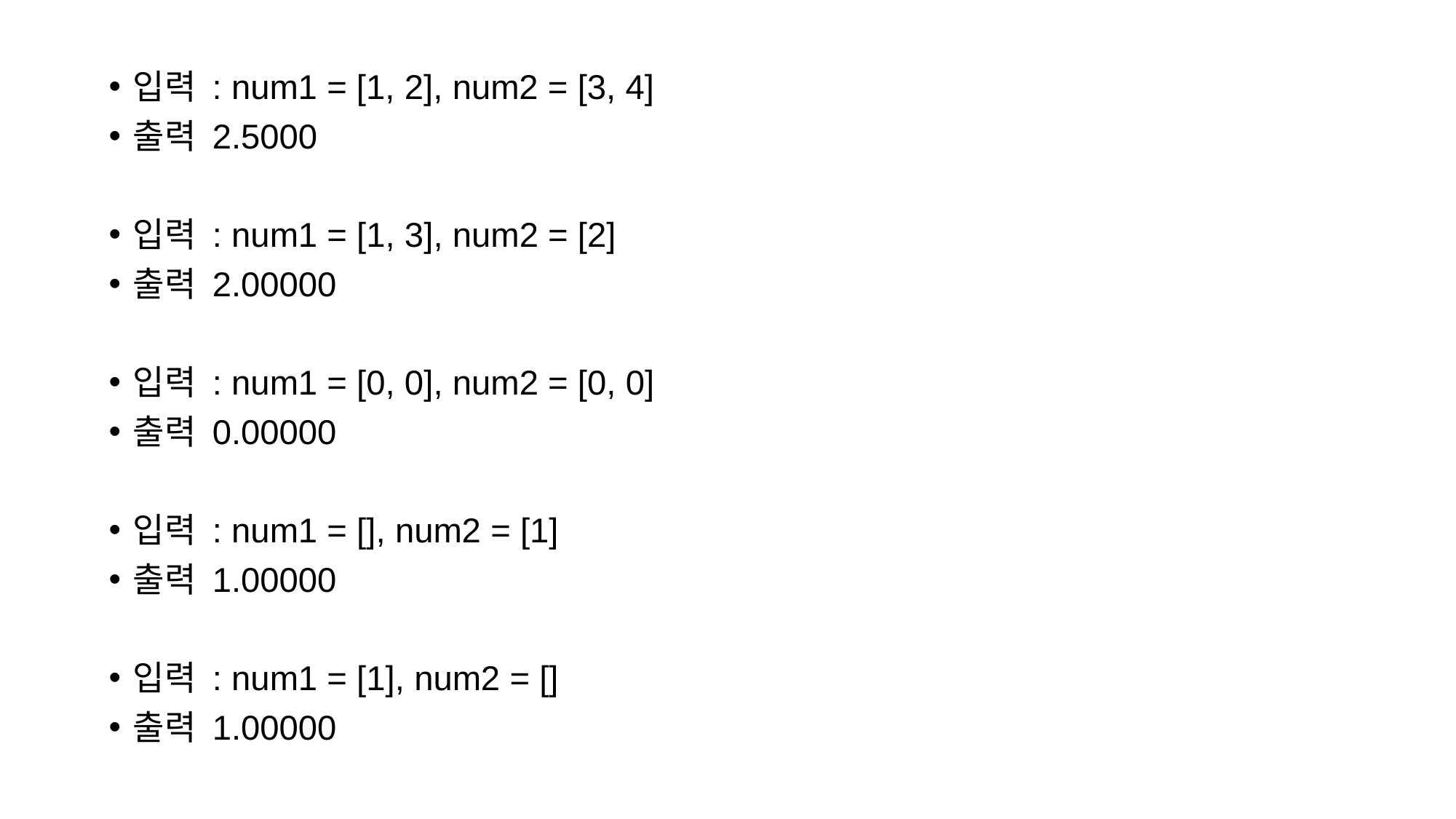

입력 : num1 = [1, 2], num2 = [3, 4]
출력 2.5000

입력 : num1 = [1, 3], num2 = [2]
출력 2.00000

입력 : num1 = [0, 0], num2 = [0, 0]
출력 0.00000

입력 : num1 = [], num2 = [1]
출력 1.00000

입력 : num1 = [1], num2 = []
출력 1.00000